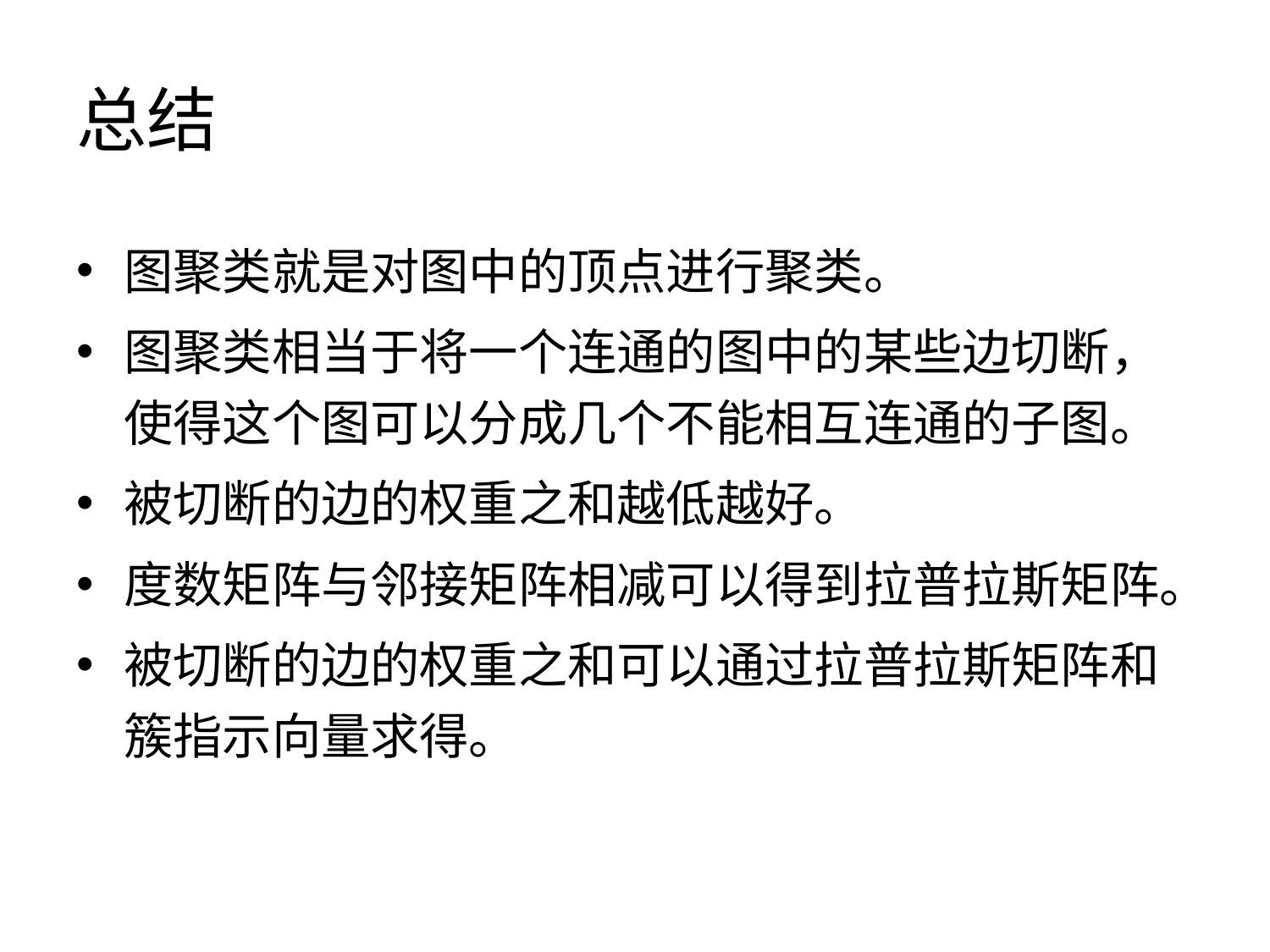

# 总结
图聚类就是对图中的顶点进行聚类。
图聚类相当于将一个连通的图中的某些边切断，使得这个图可以分成几个不能相互连通的子图。
被切断的边的权重之和越低越好。
度数矩阵与邻接矩阵相减可以得到拉普拉斯矩阵。
被切断的边的权重之和可以通过拉普拉斯矩阵和簇指示向量求得。